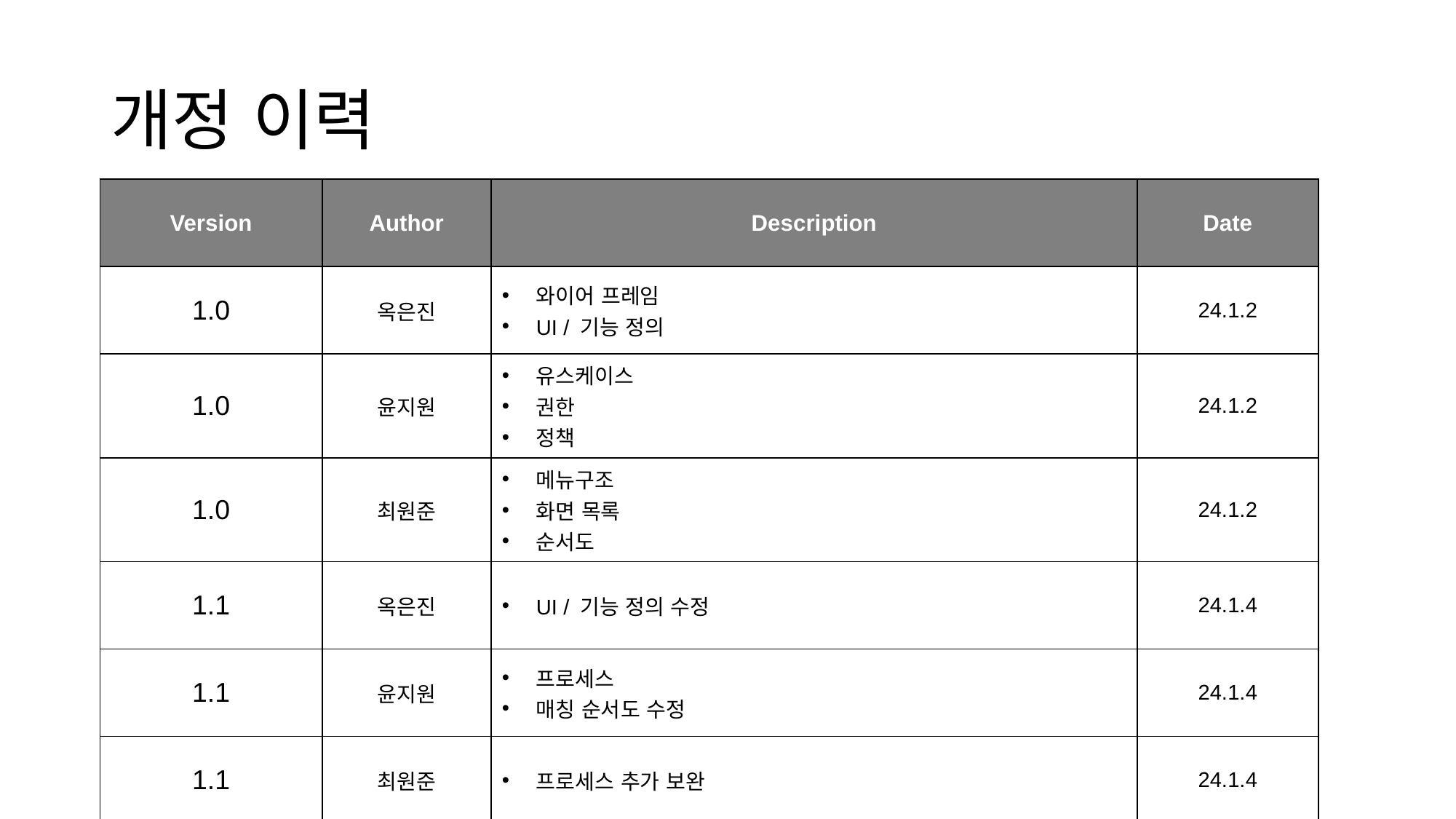

# 개정 이력
| Version | Author | Description | Date |
| --- | --- | --- | --- |
| 1.0 | 옥은진 | 와이어 프레임 UI / 기능 정의 | 24.1.2 |
| 1.0 | 윤지원 | 유스케이스 권한 정책 | 24.1.2 |
| 1.0 | 최원준 | 메뉴구조 화면 목록 순서도 | 24.1.2 |
| 1.1 | 옥은진 | UI / 기능 정의 수정 | 24.1.4 |
| 1.1 | 윤지원 | 프로세스 매칭 순서도 수정 | 24.1.4 |
| 1.1 | 최원준 | 프로세스 추가 보완 | 24.1.4 |